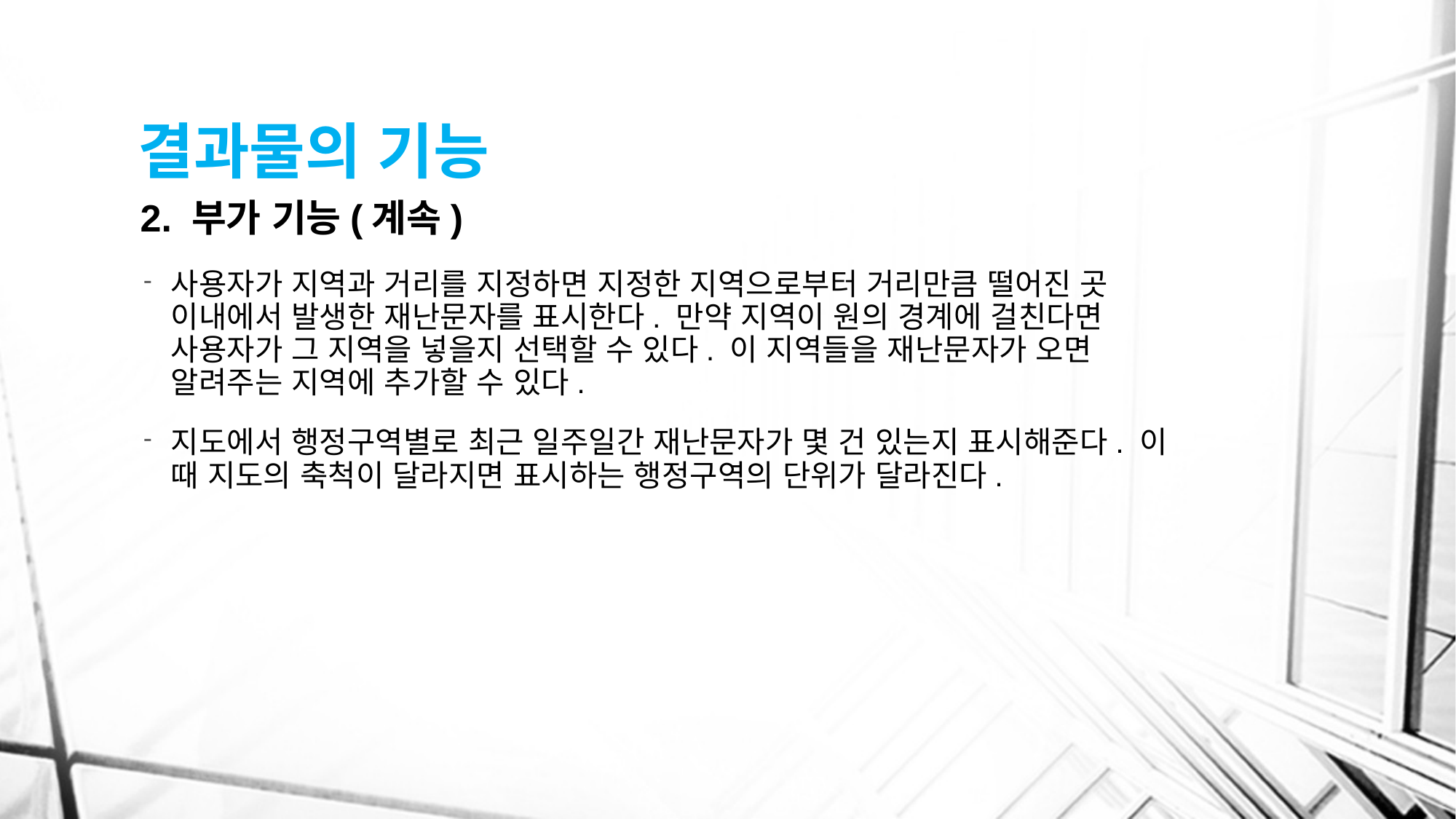

# 결과물의 기능
2. 부가 기능(계속)
사용자가 지역과 거리를 지정하면 지정한 지역으로부터 거리만큼 떨어진 곳 이내에서 발생한 재난문자를 표시한다. 만약 지역이 원의 경계에 걸친다면 사용자가 그 지역을 넣을지 선택할 수 있다. 이 지역들을 재난문자가 오면 알려주는 지역에 추가할 수 있다.
지도에서 행정구역별로 최근 일주일간 재난문자가 몇 건 있는지 표시해준다. 이 때 지도의 축척이 달라지면 표시하는 행정구역의 단위가 달라진다.